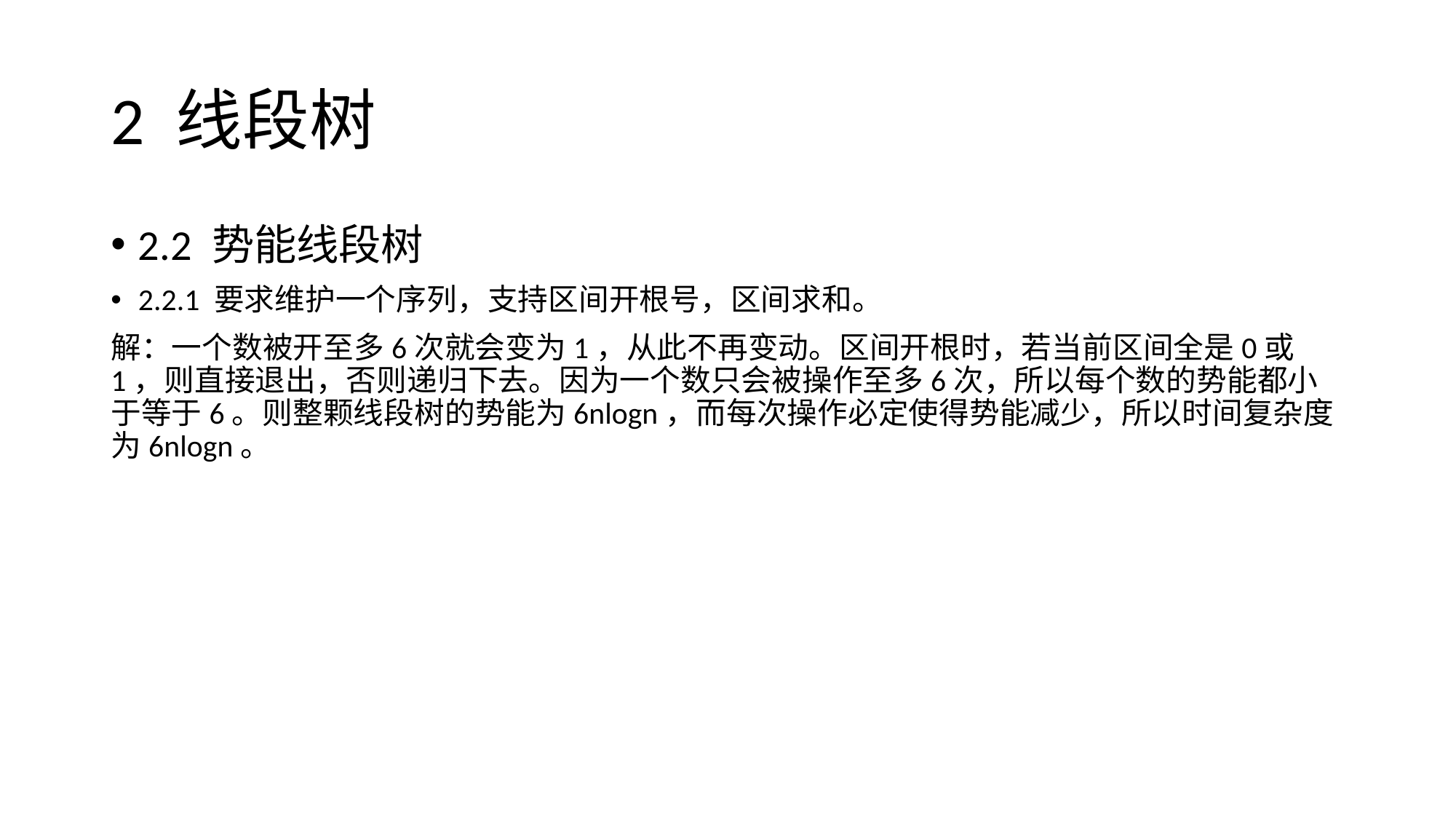

# 2 线段树
2.2 势能线段树
2.2.1 要求维护一个序列，支持区间开根号，区间求和。
解：一个数被开至多6次就会变为1，从此不再变动。区间开根时，若当前区间全是0或1，则直接退出，否则递归下去。因为一个数只会被操作至多6次，所以每个数的势能都小于等于6。则整颗线段树的势能为6nlogn，而每次操作必定使得势能减少，所以时间复杂度为6nlogn。